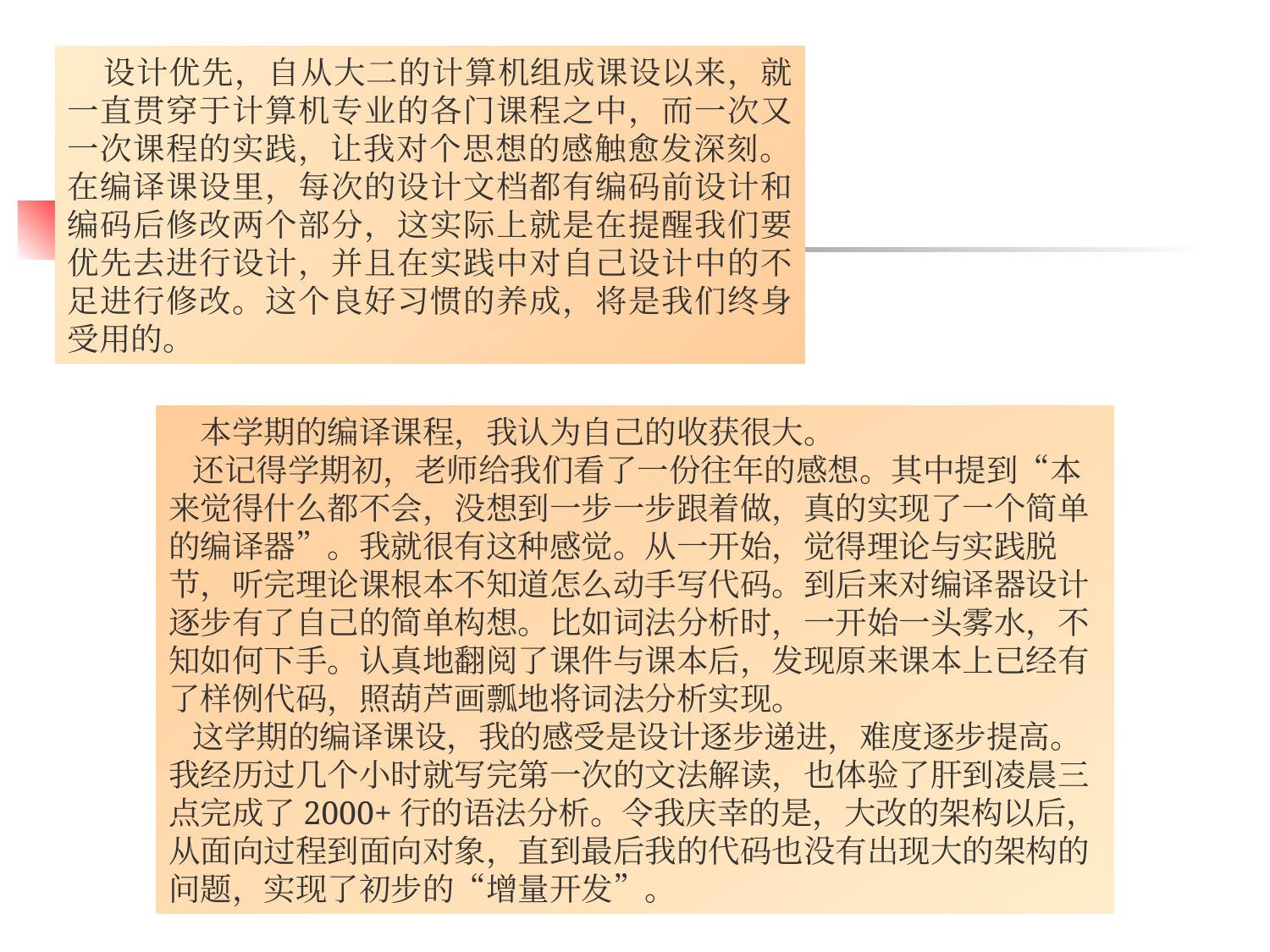

设计优先，自从大二的计算机组成课设以来，就一直贯穿于计算机专业的各门课程之中，而一次又一次课程的实践，让我对个思想的感触愈发深刻。
在编译课设里，每次的设计文档都有编码前设计和编码后修改两个部分，这实际上就是在提醒我们要优先去进行设计，并且在实践中对自己设计中的不足进行修改。这个良好习惯的养成，将是我们终身受用的。
   本学期的编译课程，我认为自己的收获很大。
   还记得学期初，老师给我们看了一份往年的感想。其中提到“本来觉得什么都不会，没想到一步一步跟着做，真的实现了一个简单的编译器”。我就很有这种感觉。从一开始，觉得理论与实践脱节，听完理论课根本不知道怎么动手写代码。到后来对编译器设计逐步有了自己的简单构想。比如词法分析时，一开始一头雾水，不知如何下手。认真地翻阅了课件与课本后，发现原来课本上已经有了样例代码，照葫芦画瓢地将词法分析实现。
   这学期的编译课设，我的感受是设计逐步递进，难度逐步提高。我经历过几个小时就写完第一次的文法解读，也体验了肝到凌晨三点完成了2000+行的语法分析。令我庆幸的是，大改的架构以后，从面向过程到面向对象，直到最后我的代码也没有出现大的架构的问题，实现了初步的“增量开发”。